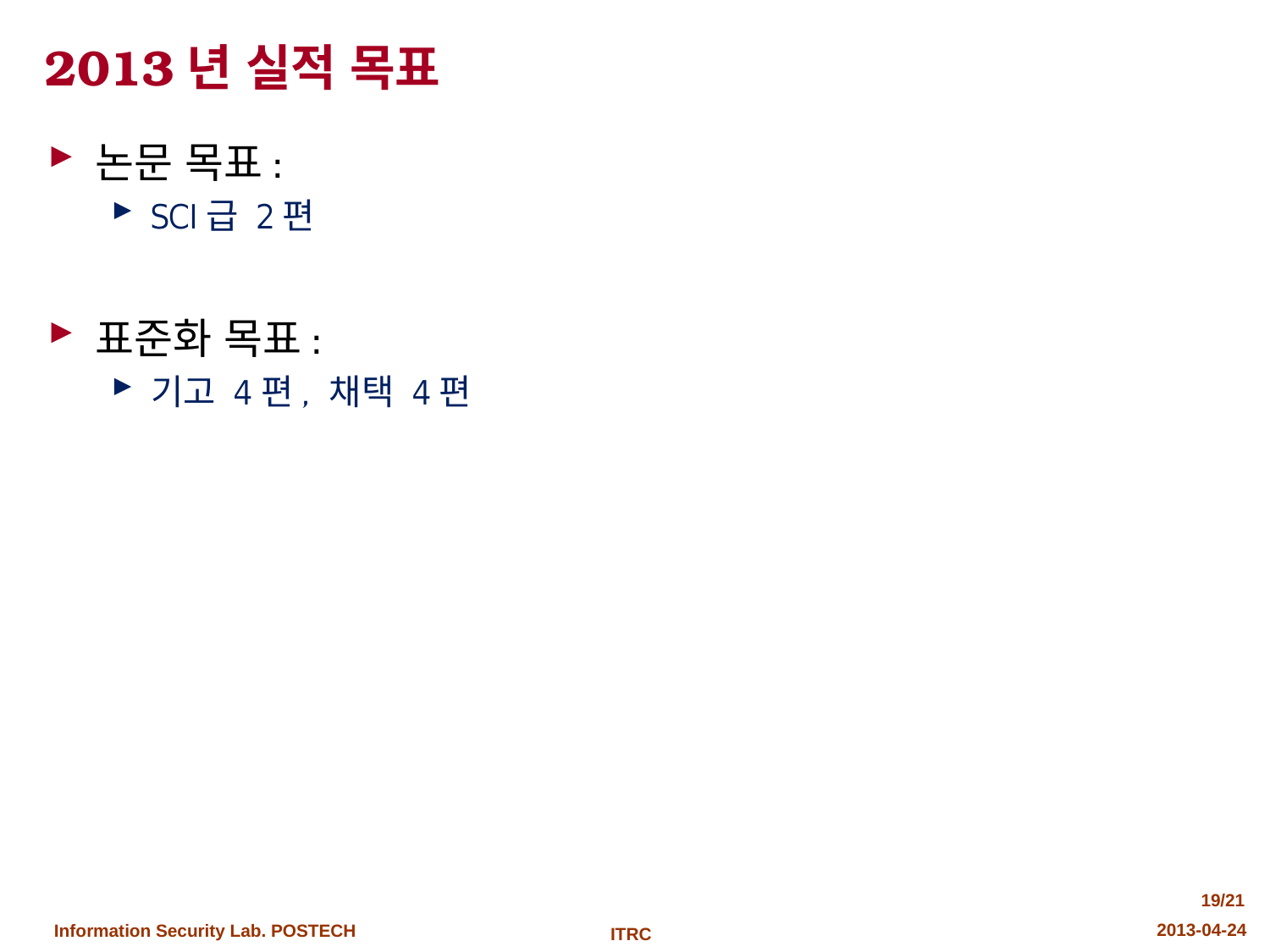

# 2013년 실적 목표
논문 목표:
SCI급 2편

표준화 목표:
기고 4편, 채택 4편
19/21
2013-04-24
ITRC